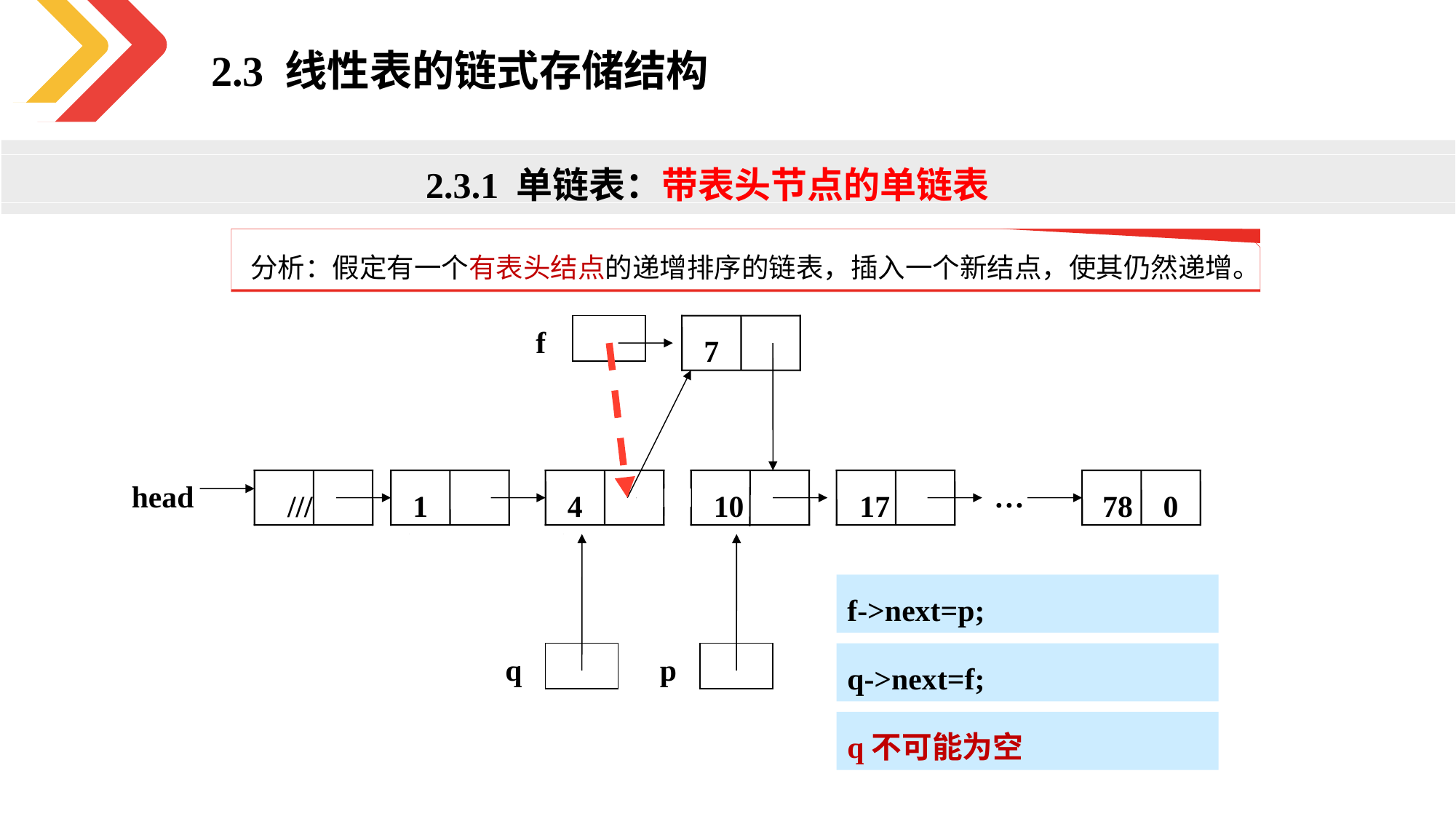

2.3 线性表的链式存储结构

2.3.1 单链表：带表头节点的单链表

分析：假定有一个有表头结点的递增排序的链表，插入一个新结点，使其仍然递增。
f

7

head
…
///

1

4

10

17

78

0

q
p

q
p

q
p

f->next=p;
q->next=f;
q不可能为空